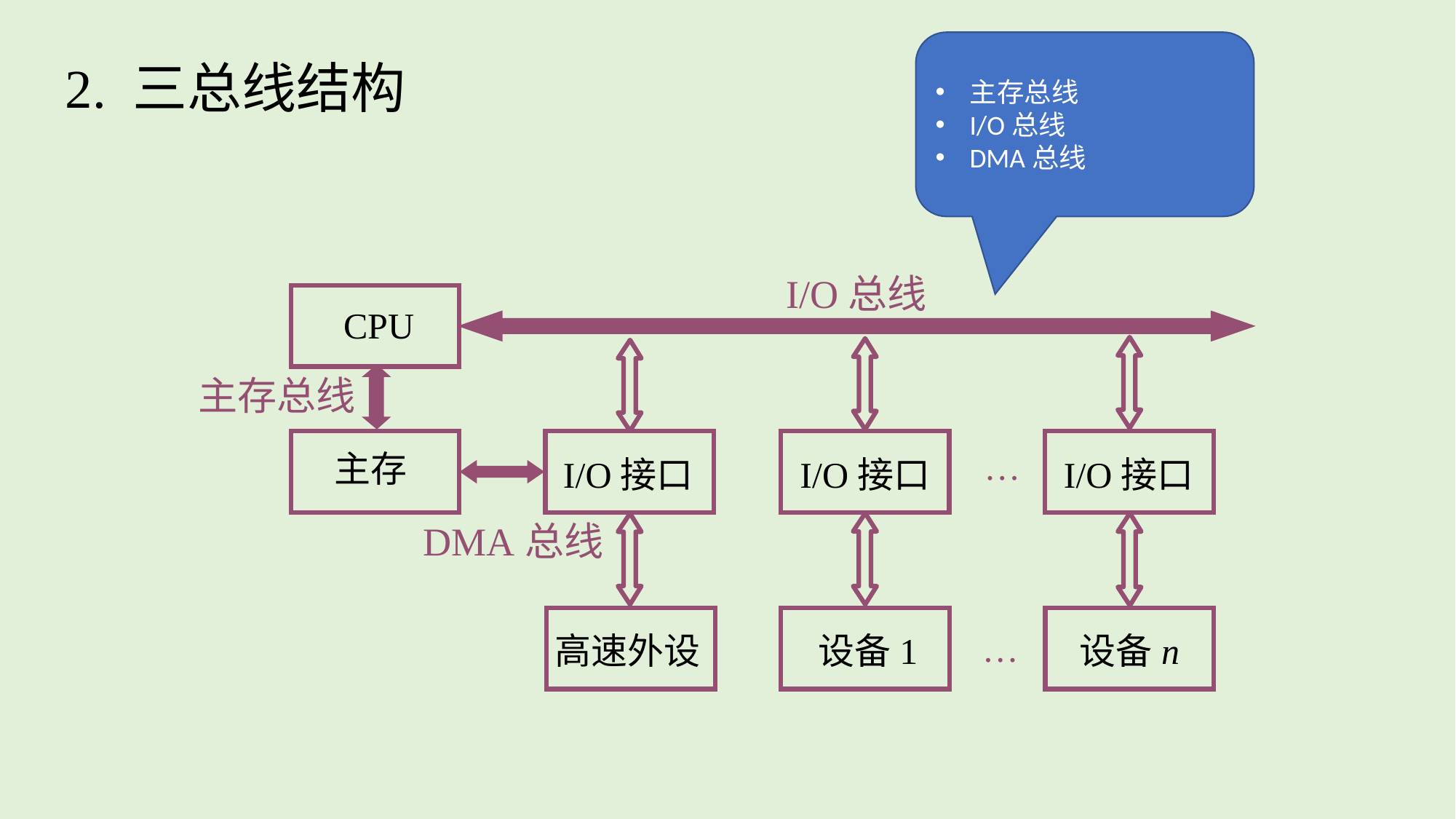

3.4
主存总线
I/O总线
DMA总线
2. 三总线结构
I/O总线

主存总线

DMA总线

 CPU

 主存

…
I/O接口
I/O接口
I/O接口

设备n

…
高速外设
设备1